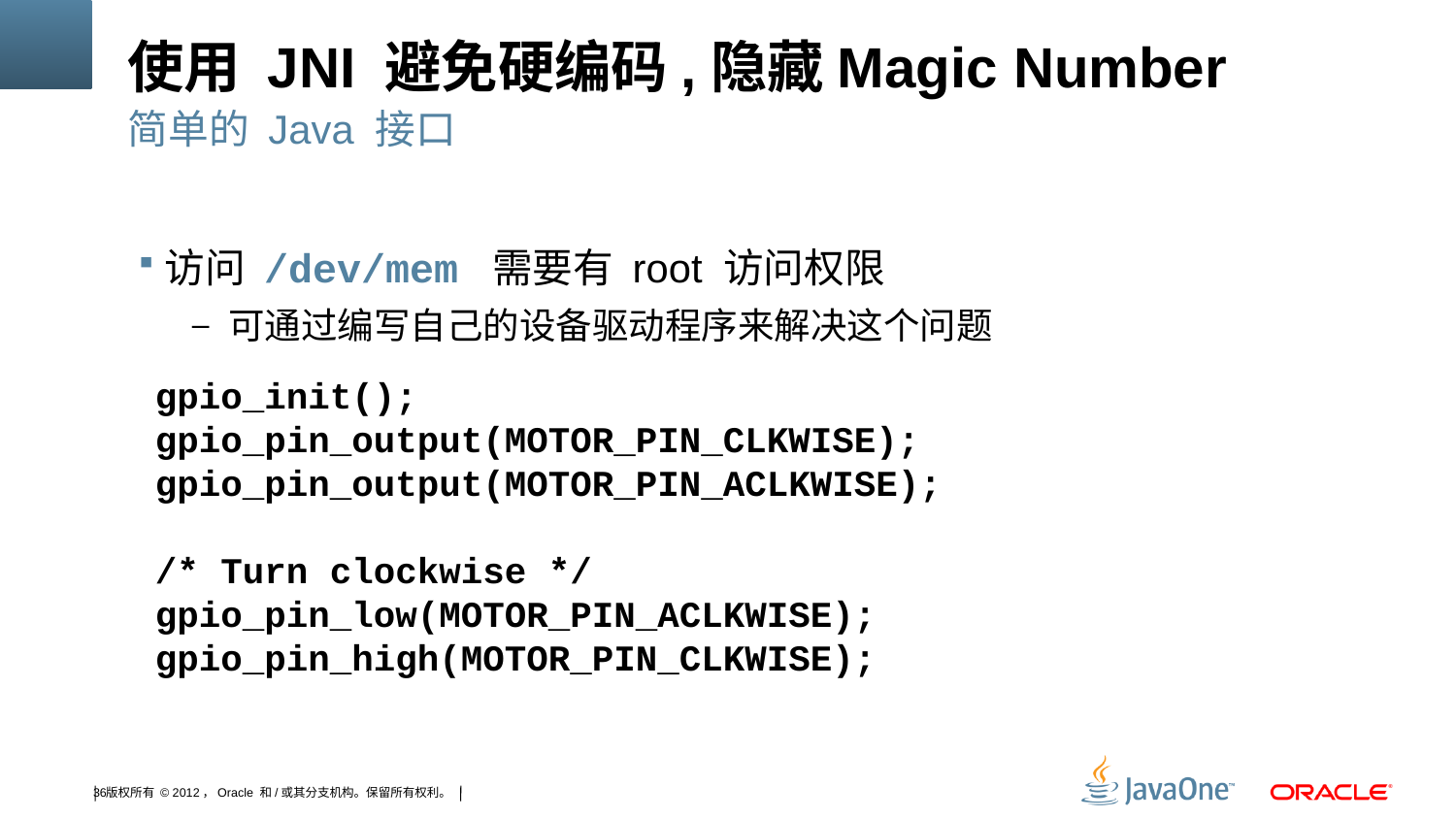

# 使用 JNI 避免硬编码,隐藏Magic Number
简单的 Java 接口
访问 /dev/mem 需要有 root 访问权限
可通过编写自己的设备驱动程序来解决这个问题
gpio_init();
gpio_pin_output(MOTOR_PIN_CLKWISE);
gpio_pin_output(MOTOR_PIN_ACLKWISE);

/* Turn clockwise */
gpio_pin_low(MOTOR_PIN_ACLKWISE);
gpio_pin_high(MOTOR_PIN_CLKWISE);